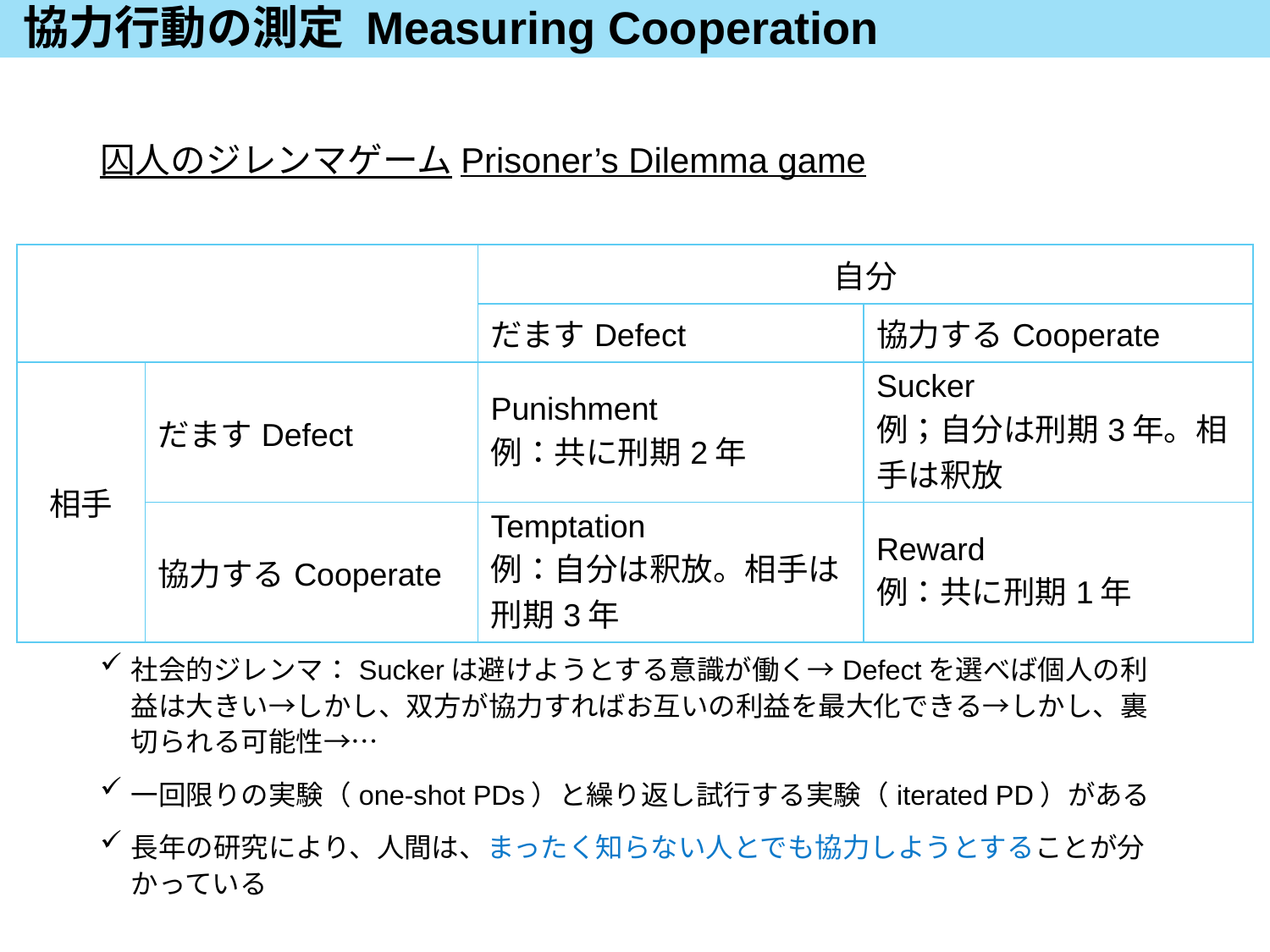

# 協力行動の測定 Measuring Cooperation
囚人のジレンマゲームPrisoner’s Dilemma game
|  |  | 自分 |  |
| --- | --- | --- | --- |
|  |  | だますDefect | 協力するCooperate |
| 相手 | だますDefect | Punishment 例：共に刑期2年 | Sucker 例；自分は刑期3年。相手は釈放 |
|  | 協力するCooperate | Temptation 例：自分は釈放。相手は刑期3年 | Reward 例：共に刑期1年 |
社会的ジレンマ：Suckerは避けようとする意識が働く→Defectを選べば個人の利益は大きい→しかし、双方が協力すればお互いの利益を最大化できる→しかし、裏切られる可能性→…
一回限りの実験（one-shot PDs）と繰り返し試行する実験（iterated PD）がある
長年の研究により、人間は、まったく知らない人とでも協力しようとすることが分かっている